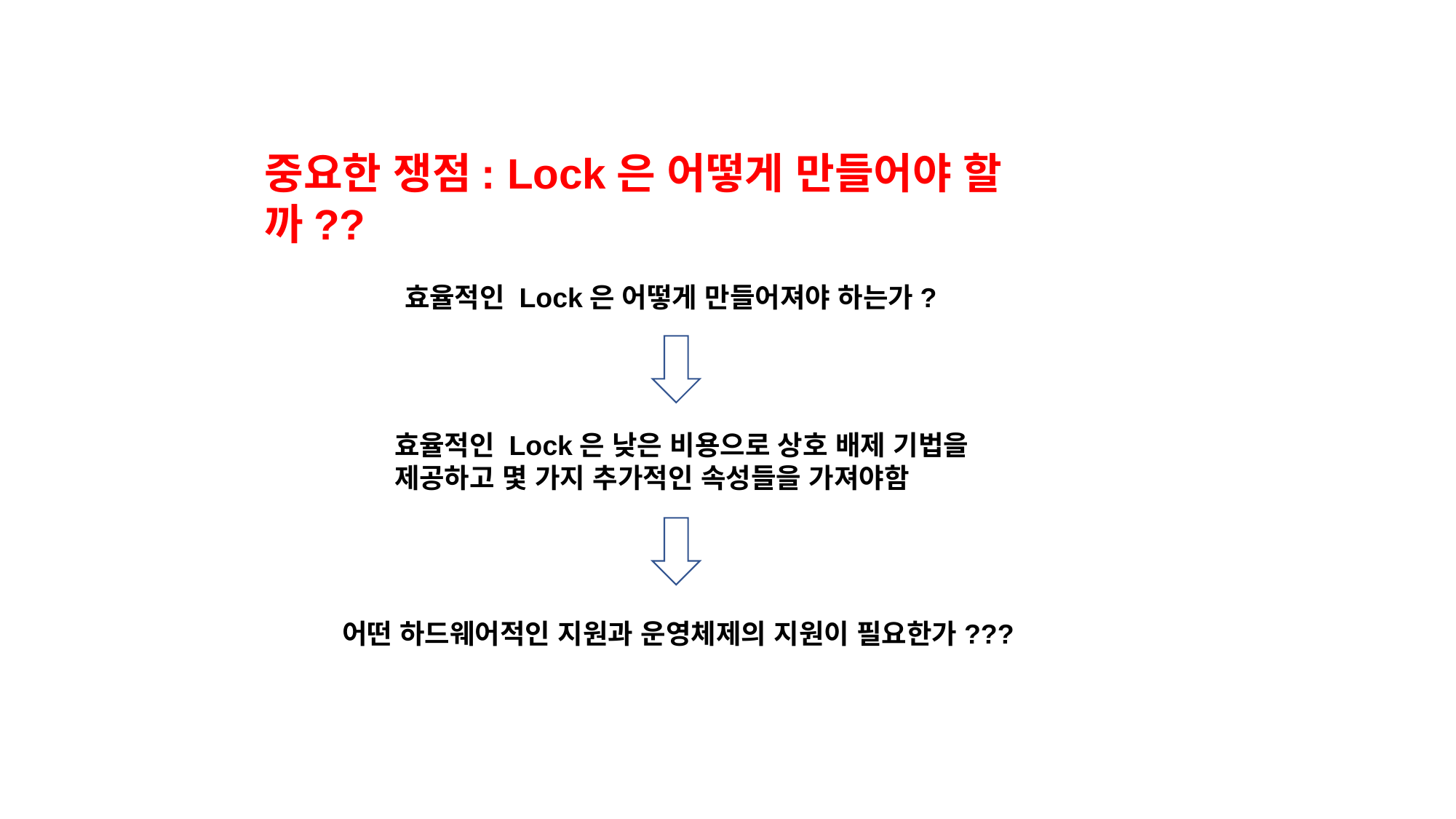

중요한 쟁점: Lock은 어떻게 만들어야 할까??
효율적인 Lock은 어떻게 만들어져야 하는가?

효율적인 Lock은 낮은 비용으로 상호 배제 기법을 제공하고 몇 가지 추가적인 속성들을 가져야함

어떤 하드웨어적인 지원과 운영체제의 지원이 필요한가???